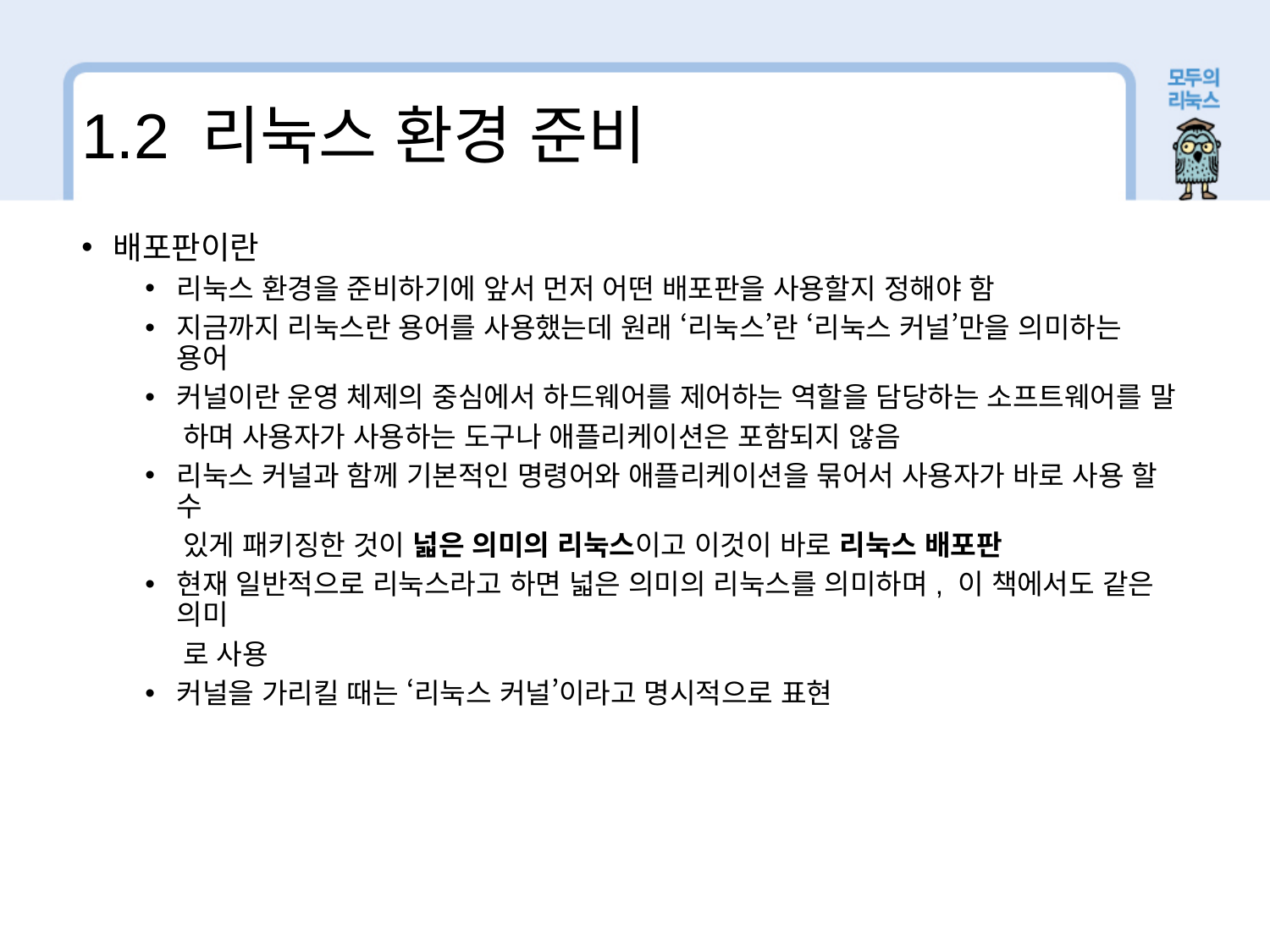

1.2 리눅스 환경 준비
배포판이란
리눅스 환경을 준비하기에 앞서 먼저 어떤 배포판을 사용할지 정해야 함
지금까지 리눅스란 용어를 사용했는데 원래 ‘리눅스’란 ‘리눅스 커널’만을 의미하는 용어
커널이란 운영 체제의 중심에서 하드웨어를 제어하는 역할을 담당하는 소프트웨어를 말
    하며 사용자가 사용하는 도구나 애플리케이션은 포함되지 않음
리눅스 커널과 함께 기본적인 명령어와 애플리케이션을 묶어서 사용자가 바로 사용 할 수
    있게 패키징한 것이 넓은 의미의 리눅스이고 이것이 바로 리눅스 배포판
현재 일반적으로 리눅스라고 하면 넓은 의미의 리눅스를 의미하며, 이 책에서도 같은 의미
    로 사용
커널을 가리킬 때는 ‘리눅스 커널’이라고 명시적으로 표현